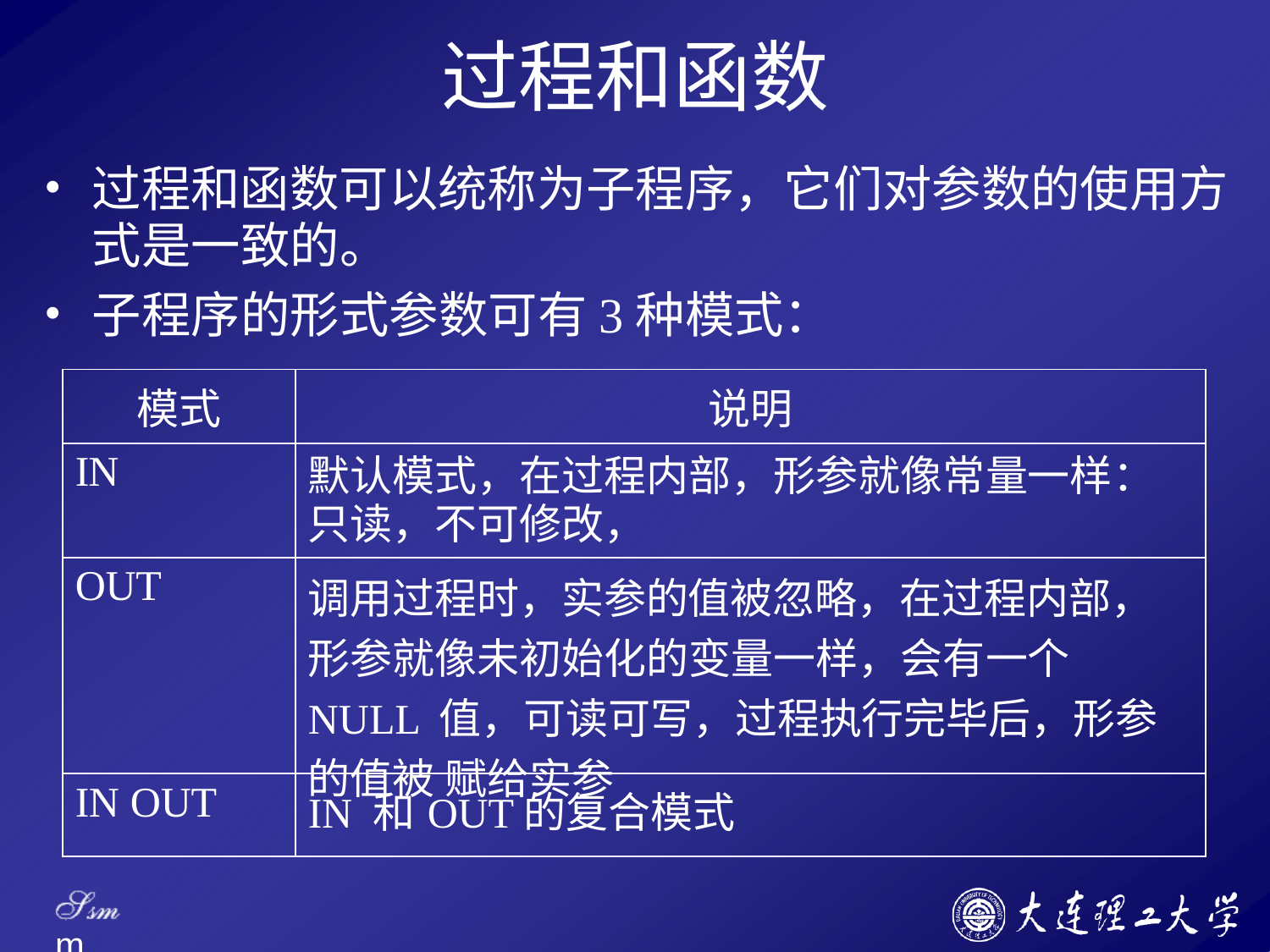

# 过程和函数
过程和函数可以统称为子程序，它们对参数的使用方 式是一致的。
子程序的形式参数可有3种模式：
| 模式 | 说明 |
| --- | --- |
| IN | 默认模式，在过程内部，形参就像常量一样： 只读，不可修改， |
| OUT | 调用过程时，实参的值被忽略，在过程内部， 形参就像未初始化的变量一样，会有一个NULL 值，可读可写，过程执行完毕后，形参的值被 赋给实参 |
| IN OUT | IN 和OUT的复合模式 |

Ssm